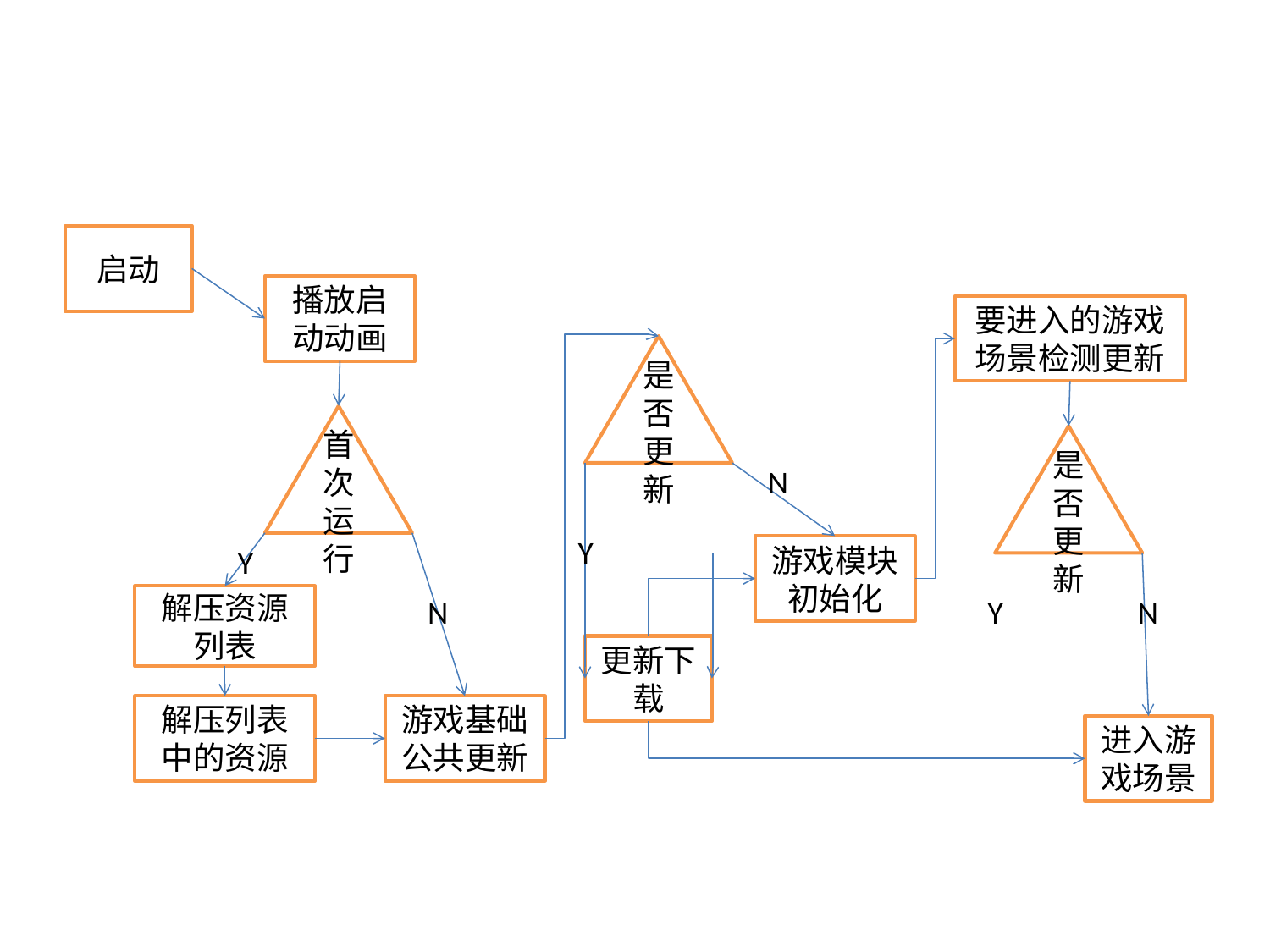

#

启动
播放启动动画
要进入的游戏场景检测更新
是否更新
首次运行
是否更新
N
Y
Y
游戏模块初始化
解压资源列表
N
Y
N
更新下载
解压列表中的资源
游戏基础公共更新
进入游戏场景